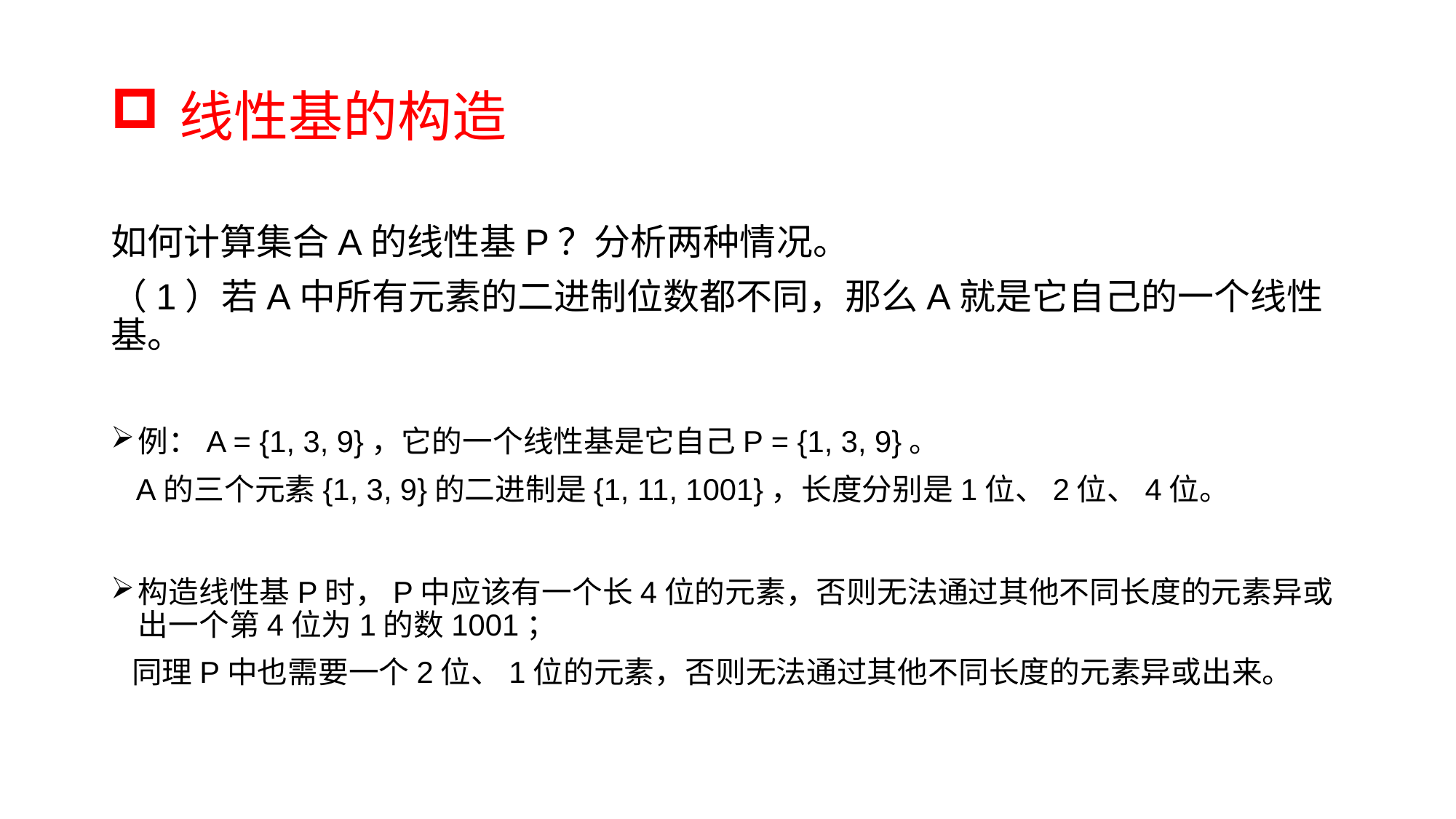

# 线性基的构造
如何计算集合A的线性基P？分析两种情况。
（1）若A中所有元素的二进制位数都不同，那么A就是它自己的一个线性基。

例：A = {1, 3, 9}，它的一个线性基是它自己P = {1, 3, 9}。
   A的三个元素{1, 3, 9}的二进制是{1, 11, 1001}，长度分别是1位、2位、4位。

构造线性基P时，P中应该有一个长4位的元素，否则无法通过其他不同长度的元素异或出一个第4位为1的数1001；
  同理P中也需要一个2位、1位的元素，否则无法通过其他不同长度的元素异或出来。